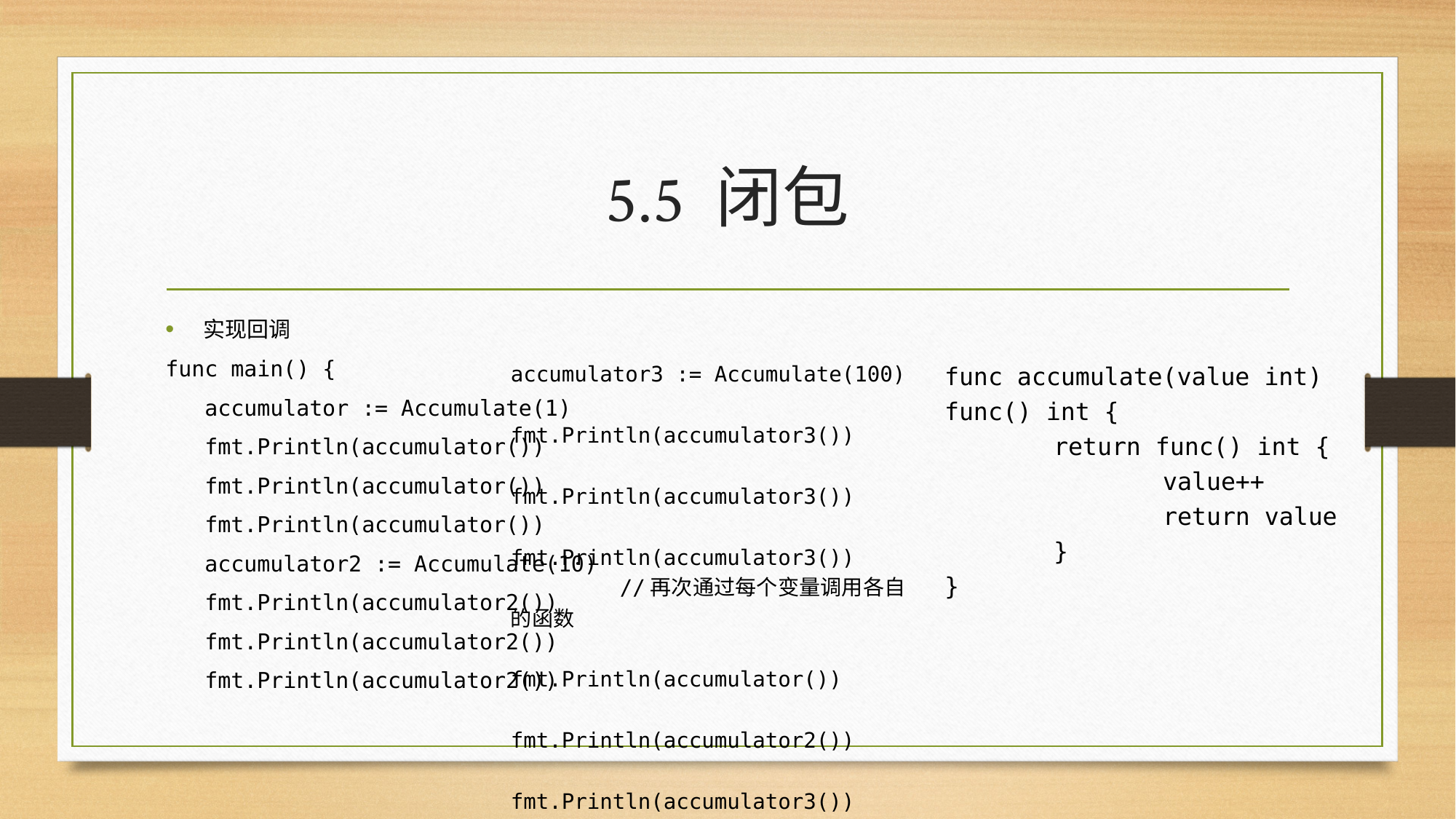

# 5.5 闭包
实现回调
func main() {
	accumulator := Accumulate(1)
	fmt.Println(accumulator())
	fmt.Println(accumulator())
	fmt.Println(accumulator())
	accumulator2 := Accumulate(10)
	fmt.Println(accumulator2())
	fmt.Println(accumulator2())
	fmt.Println(accumulator2())
accumulator3 := Accumulate(100)
	fmt.Println(accumulator3())
	fmt.Println(accumulator3())
	fmt.Println(accumulator3())
	//再次通过每个变量调用各自的函数
	fmt.Println(accumulator())
	fmt.Println(accumulator2())
	fmt.Println(accumulator3())
}
func accumulate(value int) func() int {
	return func() int {
		value++
		return value
	}
}